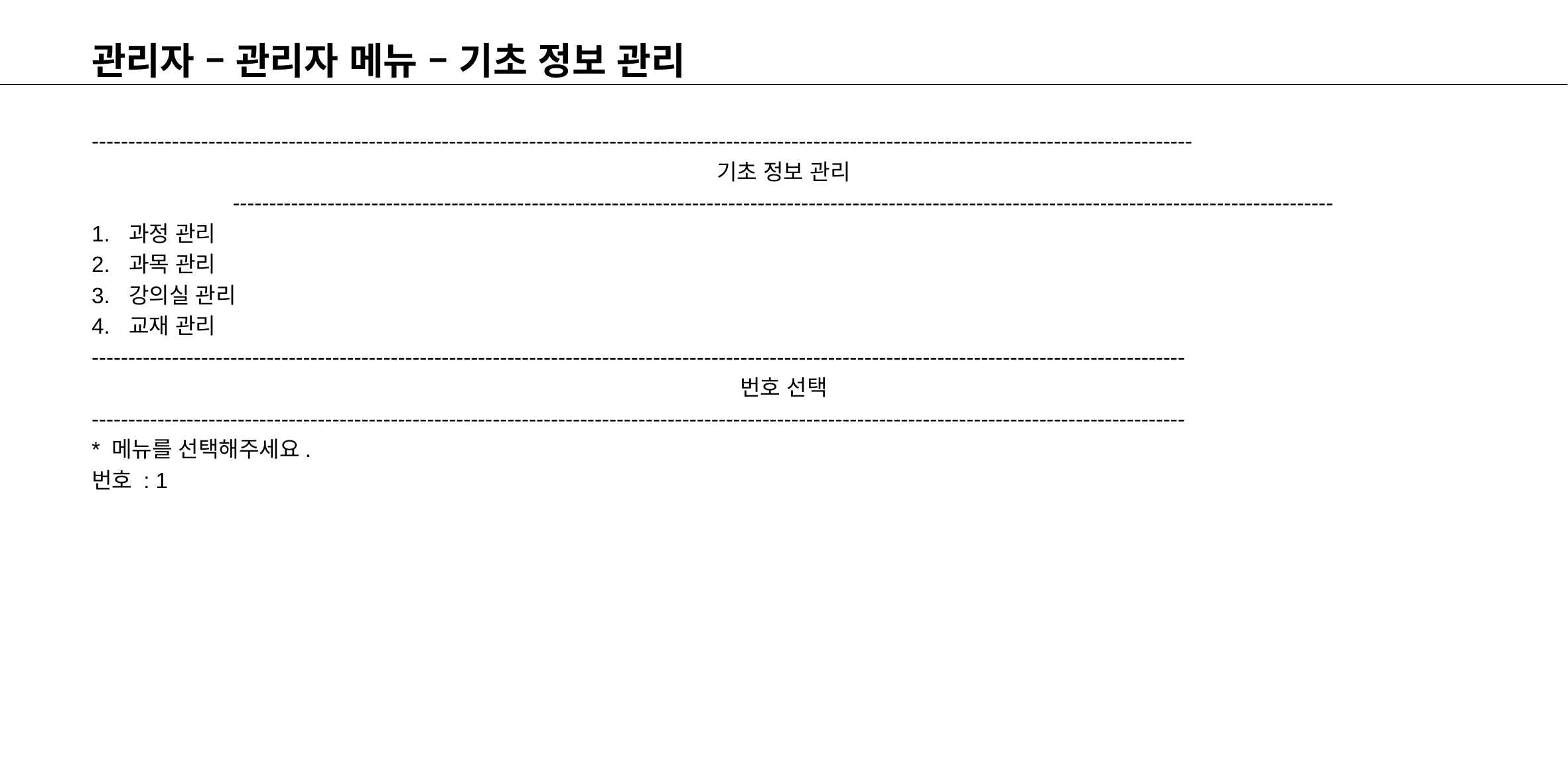

# 관리자 – 관리자 메뉴 – 기초 정보 관리
-------------------------------------------------------------------------------------------------------------------------------------------------------
기초 정보 관리
-------------------------------------------------------------------------------------------------------------------------------------------------------
과정 관리
과목 관리
강의실 관리
교재 관리
------------------------------------------------------------------------------------------------------------------------------------------------------
번호 선택
------------------------------------------------------------------------------------------------------------------------------------------------------
* 메뉴를 선택해주세요.
번호 : 1